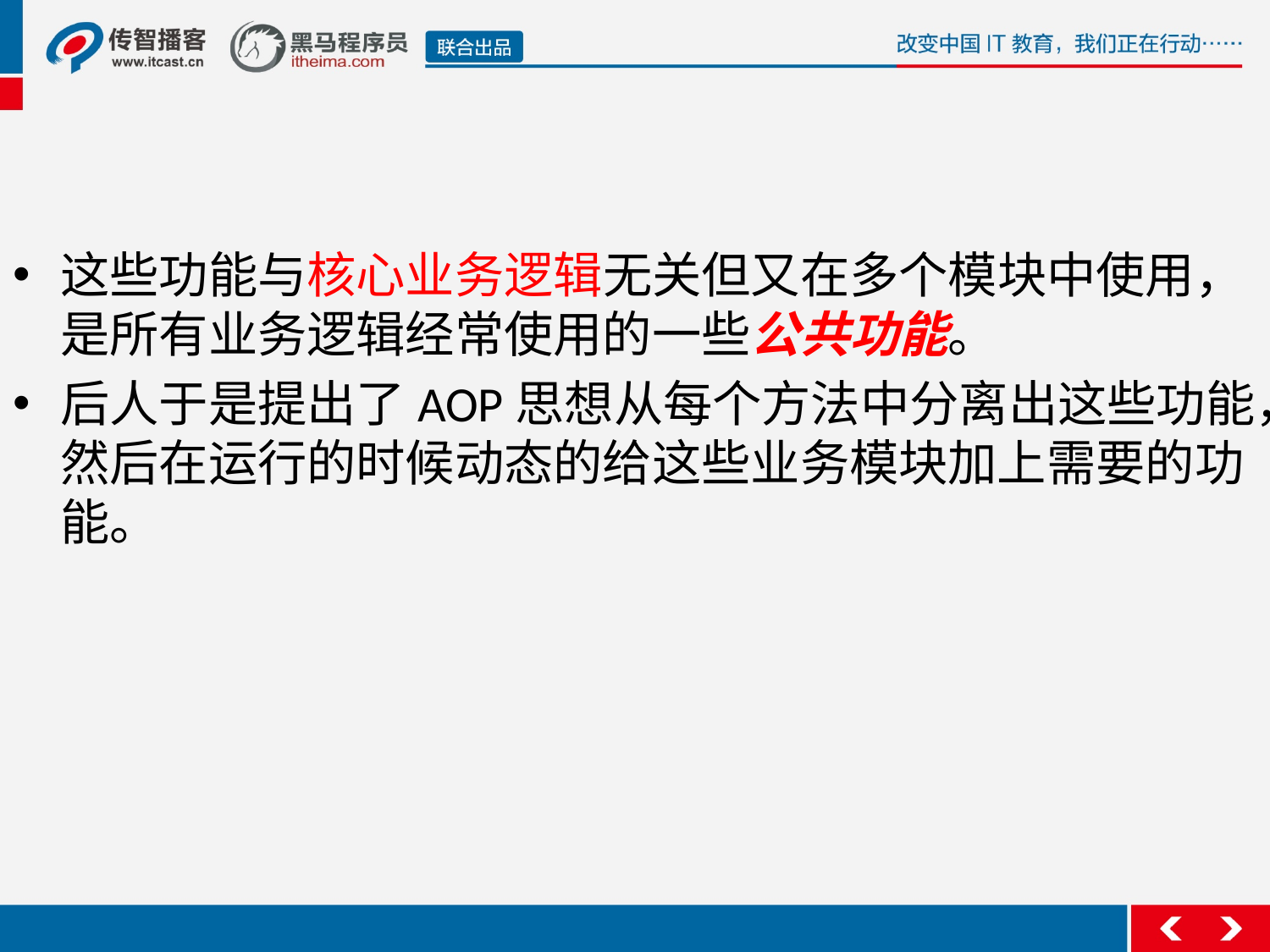

#

这些功能与核心业务逻辑无关但又在多个模块中使用，是所有业务逻辑经常使用的一些公共功能。
后人于是提出了AOP思想从每个方法中分离出这些功能，然后在运行的时候动态的给这些业务模块加上需要的功能。